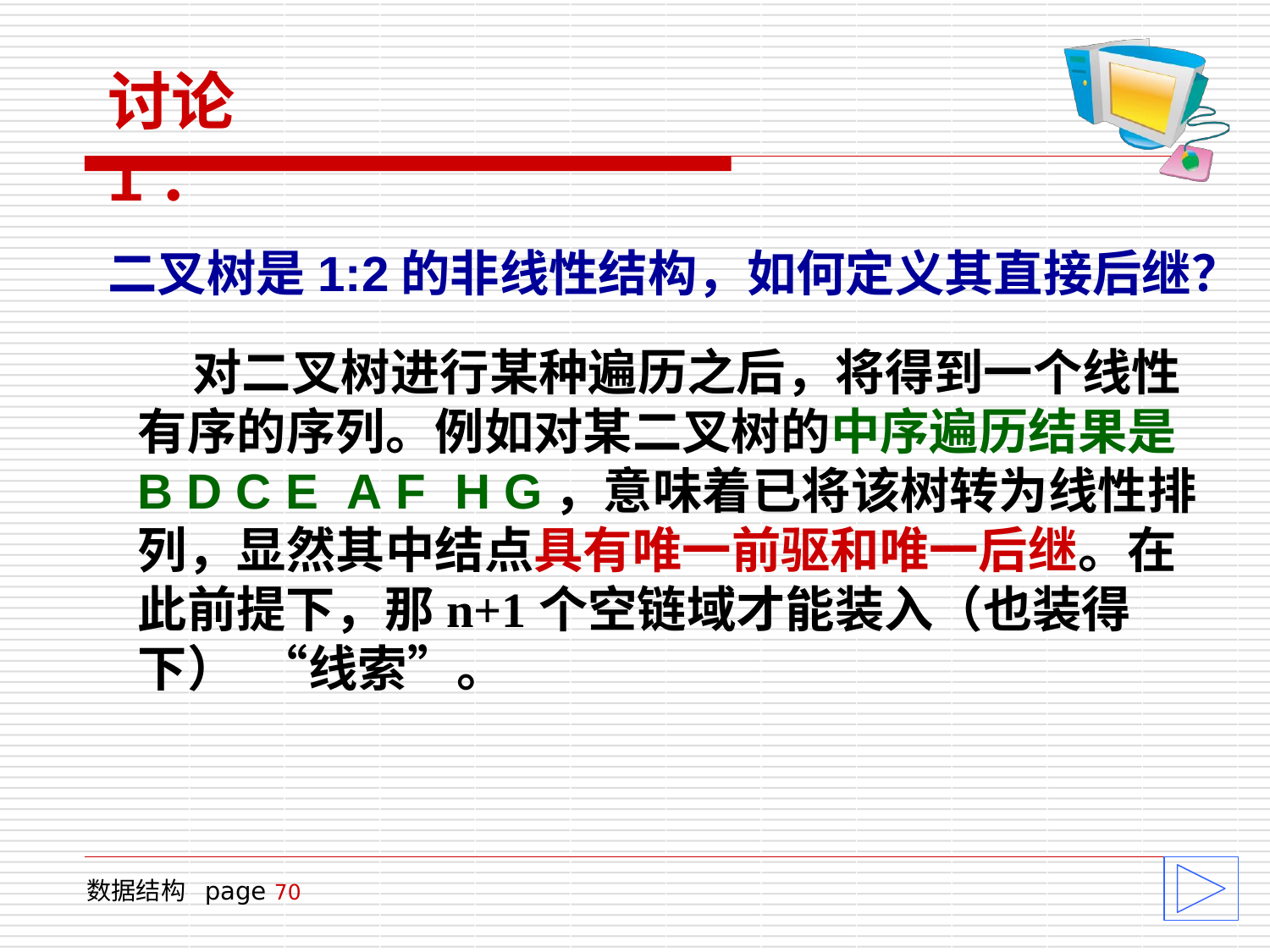

# 讨论1：

二叉树是1:2的非线性结构，如何定义其直接后继？
对二叉树进行某种遍历之后，将得到一个线性 有序的序列。例如对某二叉树的中序遍历结果是 B D C E A F H G，意味着已将该树转为线性排 列，显然其中结点具有唯一前驱和唯一后继。在 此前提下，那n+1个空链域才能装入（也装得下）  “线索”。

数据结构 page 70